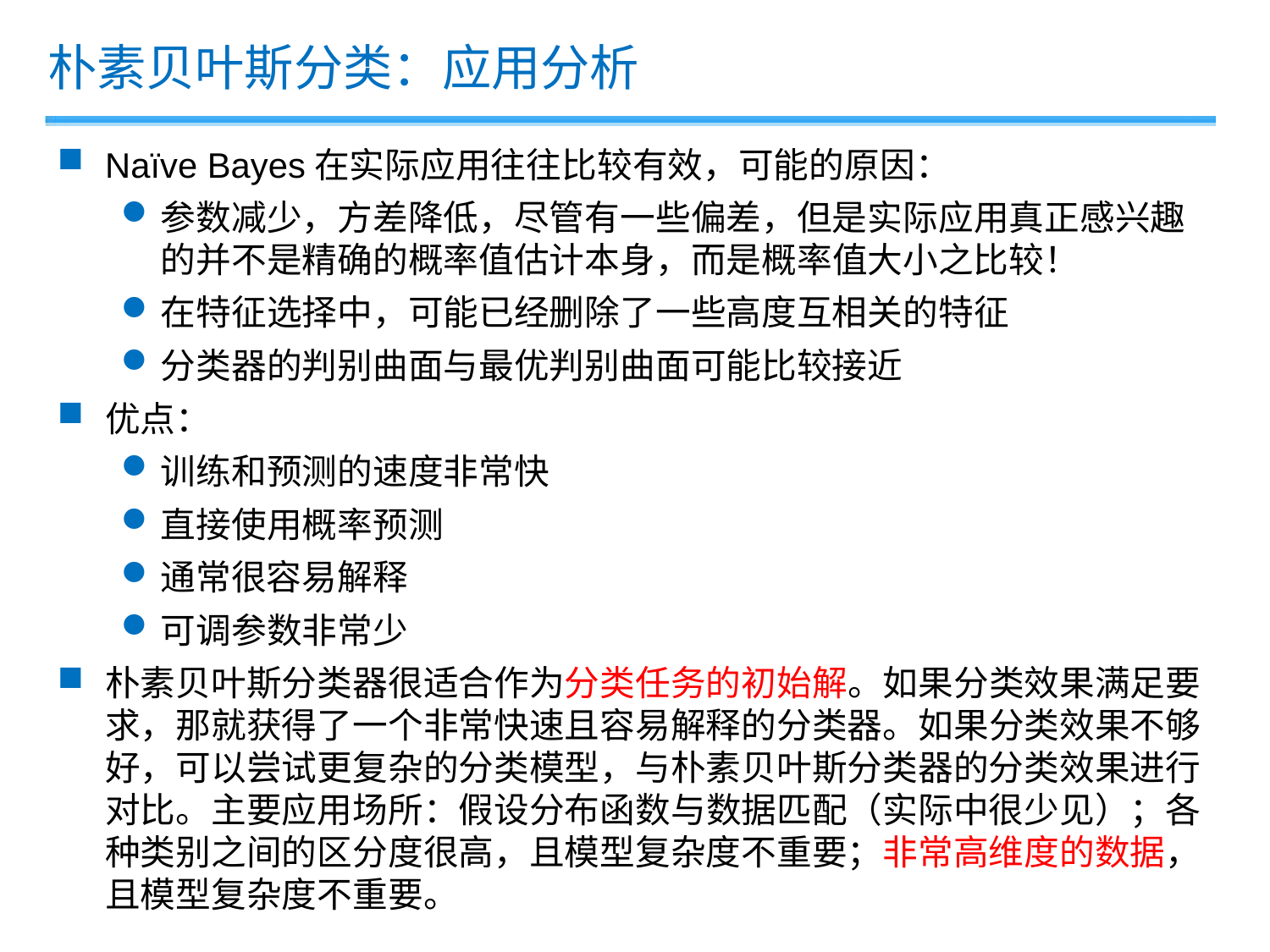

朴素贝叶斯分类：应用分析
Naïve Bayes在实际应用往往比较有效，可能的原因：
参数减少，方差降低，尽管有一些偏差，但是实际应用真正感兴趣的并不是精确的概率值估计本身，而是概率值大小之比较！
在特征选择中，可能已经删除了一些高度互相关的特征
分类器的判别曲面与最优判别曲面可能比较接近
优点：
训练和预测的速度非常快
直接使用概率预测
通常很容易解释
可调参数非常少
朴素贝叶斯分类器很适合作为分类任务的初始解。如果分类效果满足要求，那就获得了一个非常快速且容易解释的分类器。如果分类效果不够好，可以尝试更复杂的分类模型，与朴素贝叶斯分类器的分类效果进行对比。主要应用场所：假设分布函数与数据匹配（实际中很少见）；各种类别之间的区分度很高，且模型复杂度不重要；非常高维度的数据，且模型复杂度不重要。